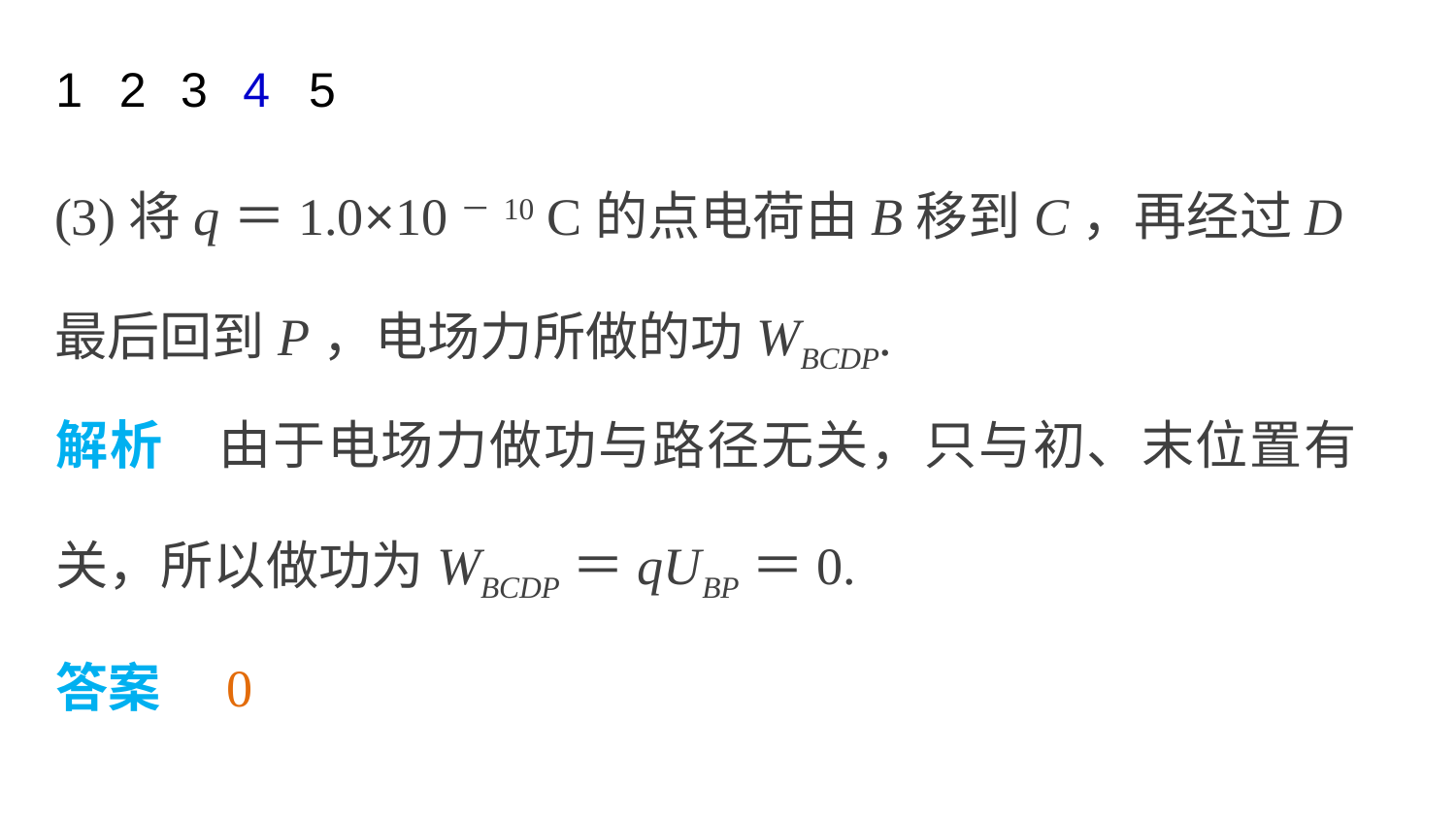

1
2
3
4
5
(3)将q＝1.0×10－10 C的点电荷由B移到C，再经过D最后回到P，电场力所做的功WBCDP.
解析　由于电场力做功与路径无关，只与初、末位置有关，所以做功为WBCDP＝qUBP＝0.
答案　0